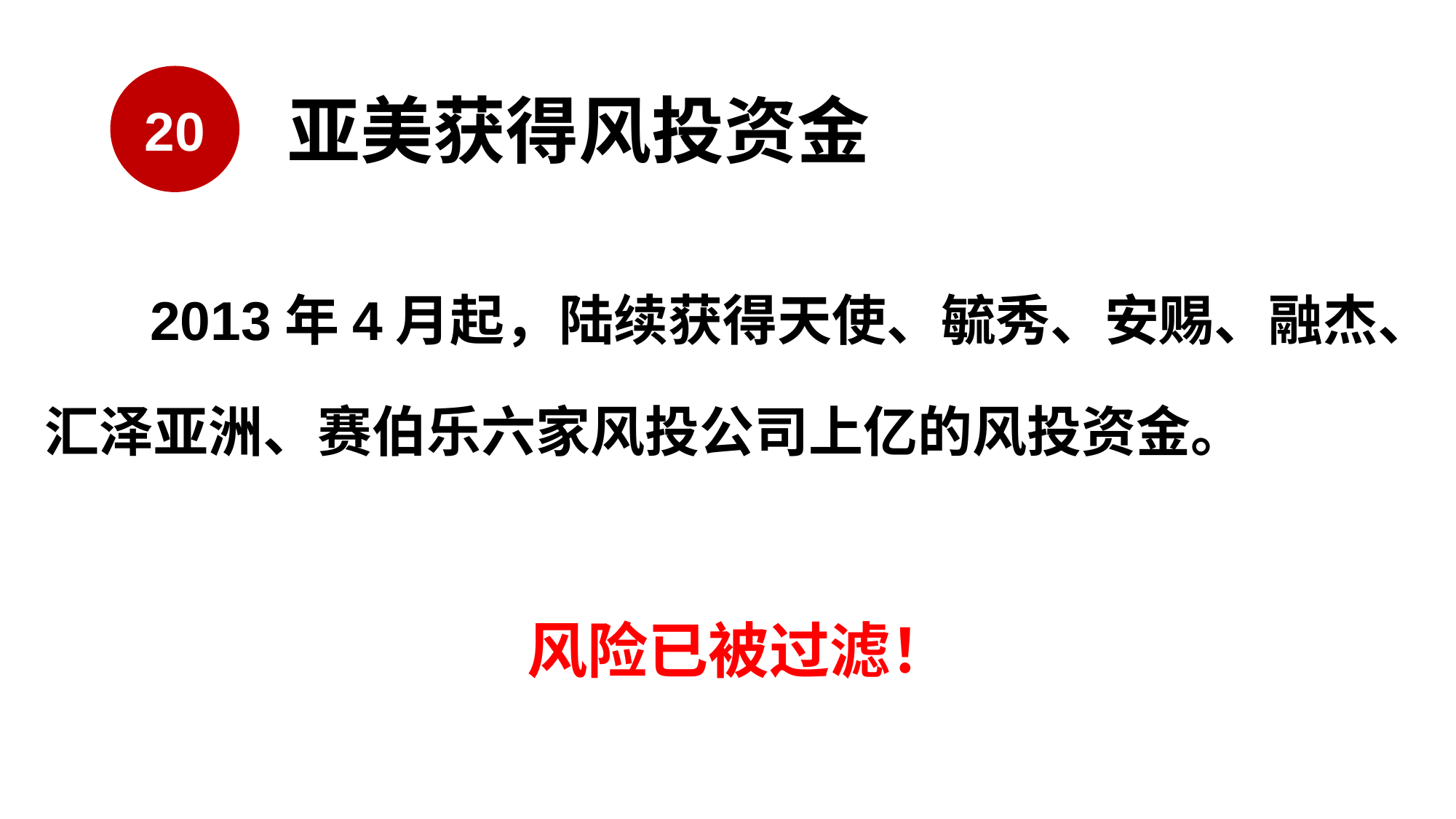

20
亚美获得风投资金
       2013年4月起，陆续获得天使、毓秀、安赐、融杰、汇泽亚洲、赛伯乐六家风投公司上亿的风投资金。

 风险已被过滤！